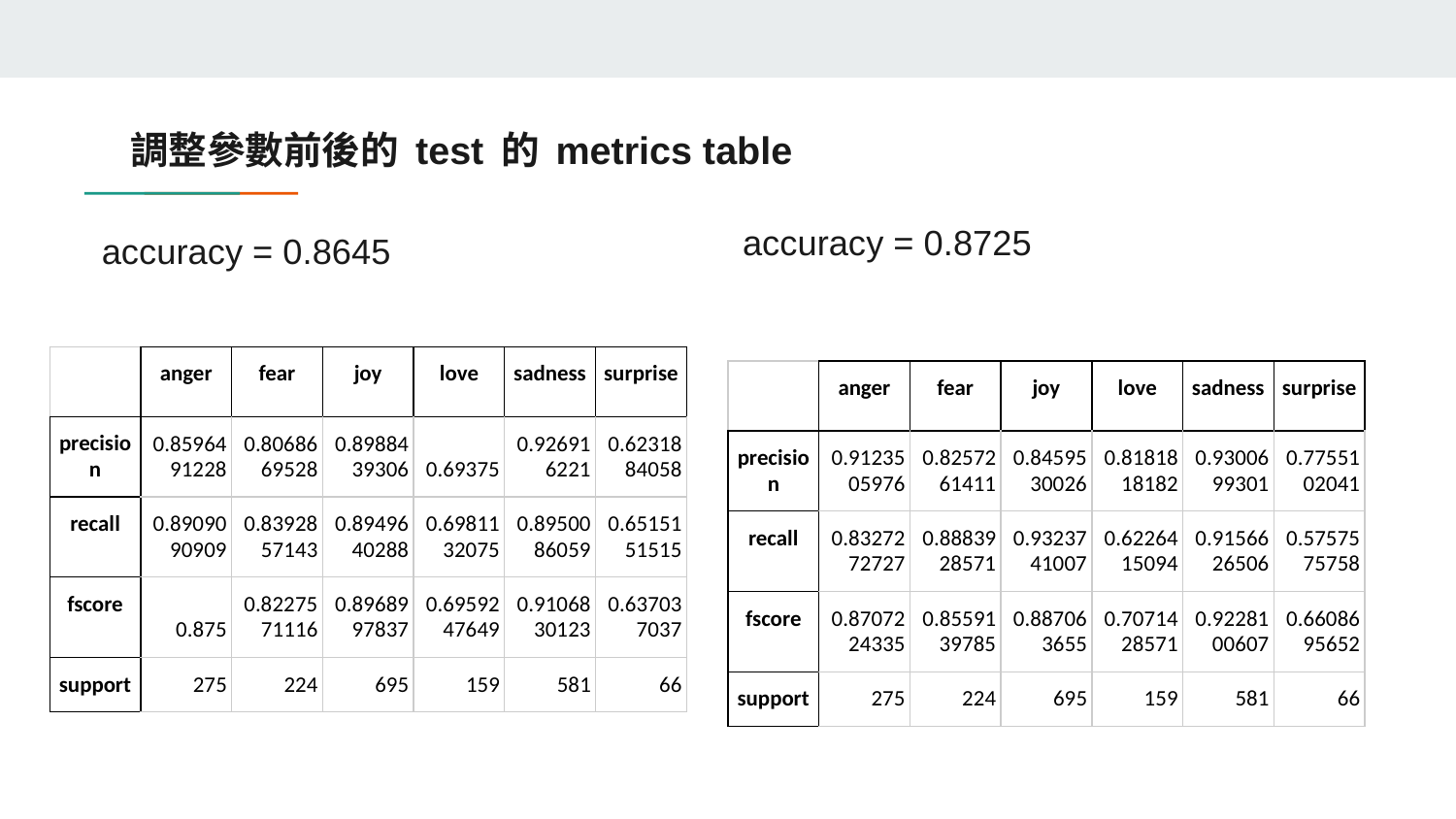

# 調整參數前後的 test 的 metrics table
accuracy = 0.8725
accuracy = 0.8645

|  | anger | fear | joy | love | sadness | surprise |
| --- | --- | --- | --- | --- | --- | --- |
| precision | 0.8596491228 | 0.8068669528 | 0.8988439306 | 0.69375 | 0.926916221 | 0.6231884058 |
| recall | 0.8909090909 | 0.8392857143 | 0.8949640288 | 0.6981132075 | 0.8950086059 | 0.6515151515 |
| fscore | 0.875 | 0.8227571116 | 0.8968997837 | 0.6959247649 | 0.9106830123 | 0.637037037 |
| support | 275 | 224 | 695 | 159 | 581 | 66 |
|  | anger | fear | joy | love | sadness | surprise |
| --- | --- | --- | --- | --- | --- | --- |
| precision | 0.9123505976 | 0.8257261411 | 0.8459530026 | 0.8181818182 | 0.9300699301 | 0.7755102041 |
| recall | 0.8327272727 | 0.8883928571 | 0.9323741007 | 0.6226415094 | 0.9156626506 | 0.5757575758 |
| fscore | 0.8707224335 | 0.8559139785 | 0.887063655 | 0.7071428571 | 0.9228100607 | 0.6608695652 |
| support | 275 | 224 | 695 | 159 | 581 | 66 |